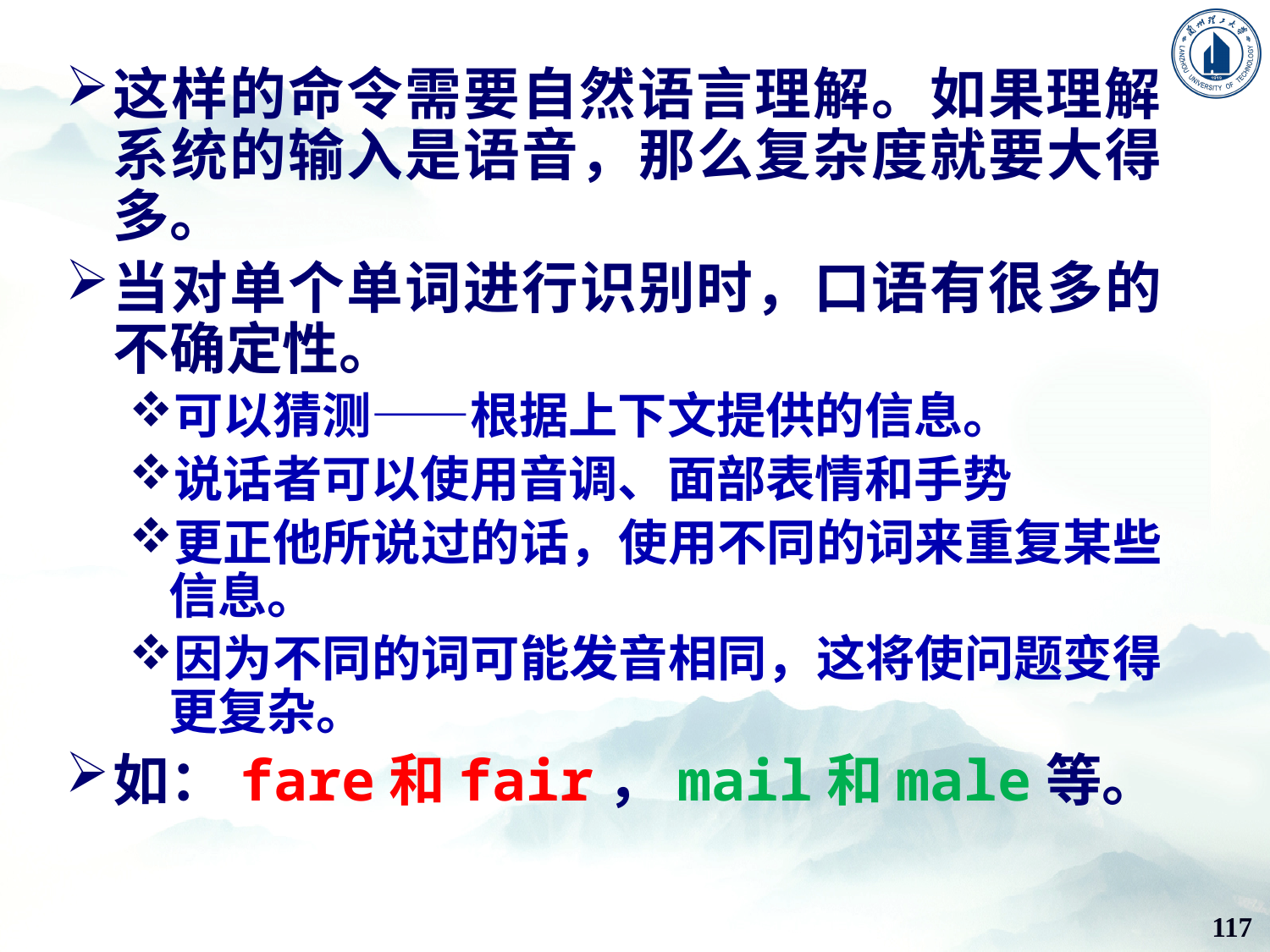

这样的命令需要自然语言理解。如果理解系统的输入是语音，那么复杂度就要大得多。
当对单个单词进行识别时，口语有很多的不确定性。
可以猜测——根据上下文提供的信息。
说话者可以使用音调、面部表情和手势
更正他所说过的话，使用不同的词来重复某些信息。
因为不同的词可能发音相同，这将使问题变得更复杂。
如：fare和fair，mail和male等。
117